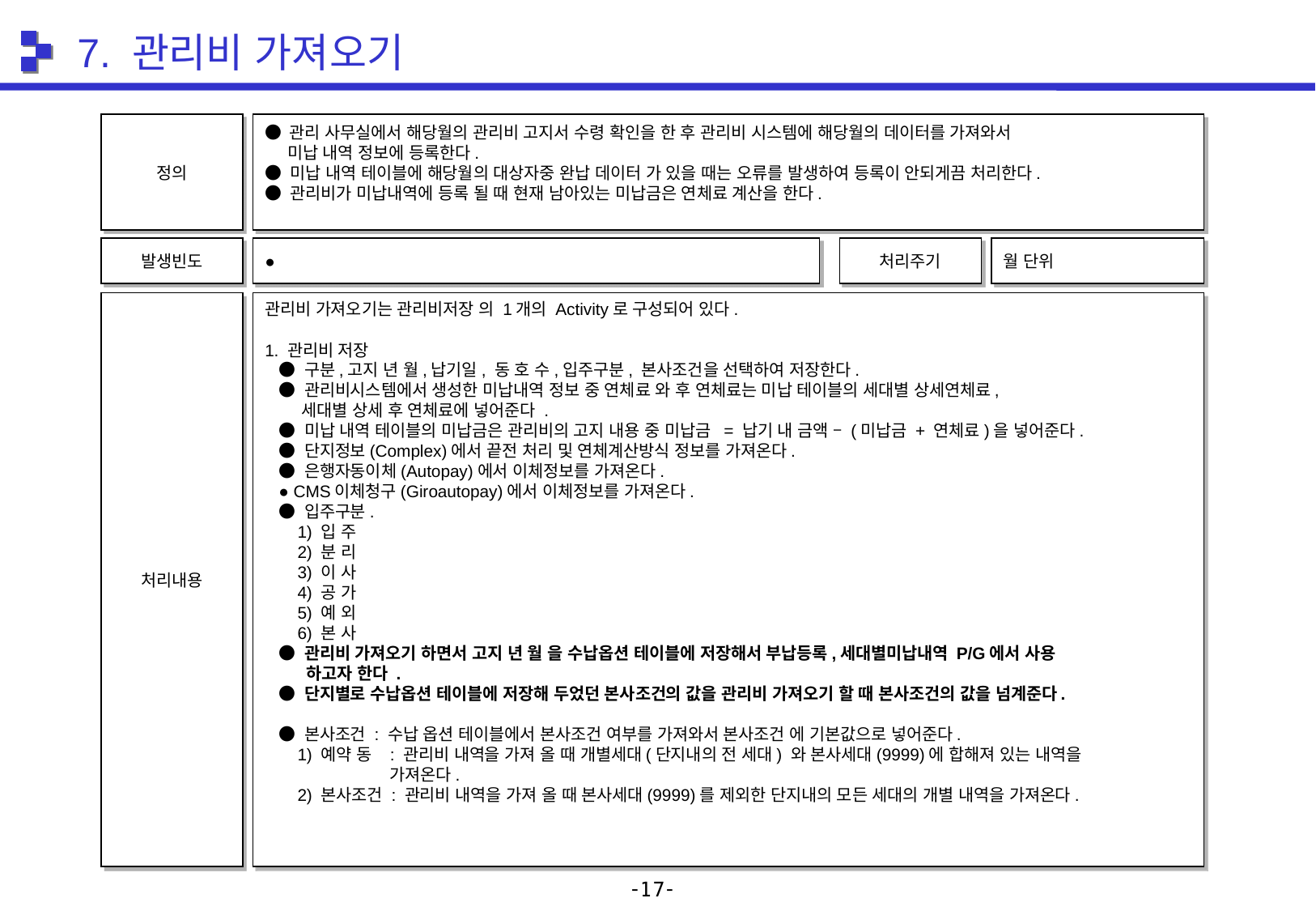

7. 관리비 가져오기
정의
● 관리 사무실에서 해당월의 관리비 고지서 수령 확인을 한 후 관리비 시스템에 해당월의 데이터를 가져와서
    미납 내역 정보에 등록한다.
● 미납 내역 테이블에 해당월의 대상자중 완납 데이터 가 있을 때는 오류를 발생하여 등록이 안되게끔 처리한다.
● 관리비가 미납내역에 등록 될 때 현재 남아있는 미납금은 연체료 계산을 한다.

발생빈도
●
처리주기
월 단위
처리내용
관리비 가져오기는 관리비저장 의 1개의 Activity로 구성되어 있다.

1. 관리비 저장
   ● 구분,고지 년 월,납기일, 동 호 수,입주구분, 본사조건을 선택하여 저장한다.
   ● 관리비시스템에서 생성한 미납내역 정보 중 연체료 와 후 연체료는 미납 테이블의 세대별 상세연체료,
       세대별 상세 후 연체료에 넣어준다 .
   ● 미납 내역 테이블의 미납금은 관리비의 고지 내용 중 미납금  = 납기 내 금액 – (미납금 + 연체료)을 넣어준다.
   ● 단지정보(Complex)에서 끝전 처리 및 연체계산방식 정보를 가져온다.
   ● 은행자동이체(Autopay)에서 이체정보를 가져온다.
   ● CMS이체청구(Giroautopay)에서 이체정보를 가져온다.
   ● 입주구분.
       1) 입 주
       2) 분 리
       3) 이 사
       4) 공 가
       5) 예 외
       6) 본 사
   ● 관리비 가져오기 하면서 고지 년 월 을 수납옵션 테이블에 저장해서 부납등록,세대별미납내역 P/G에서 사용
        하고자 한다 .
   ● 단지별로 수납옵션 테이블에 저장해 두었던 본사조건의 값을 관리비 가져오기 할 때 본사조건의 값을 넘계준다.

   ● 본사조건 : 수납 옵션 테이블에서 본사조건 여부를 가져와서 본사조건 에 기본값으로 넣어준다.
       1) 예약 동   : 관리비 내역을 가져 올 때 개별세대(단지내의 전 세대) 와 본사세대(9999)에 합해져 있는 내역을
                          가져온다.
       2) 본사조건 : 관리비 내역을 가져 올 때 본사세대(9999)를 제외한 단지내의 모든 세대의 개별 내역을 가져온다.